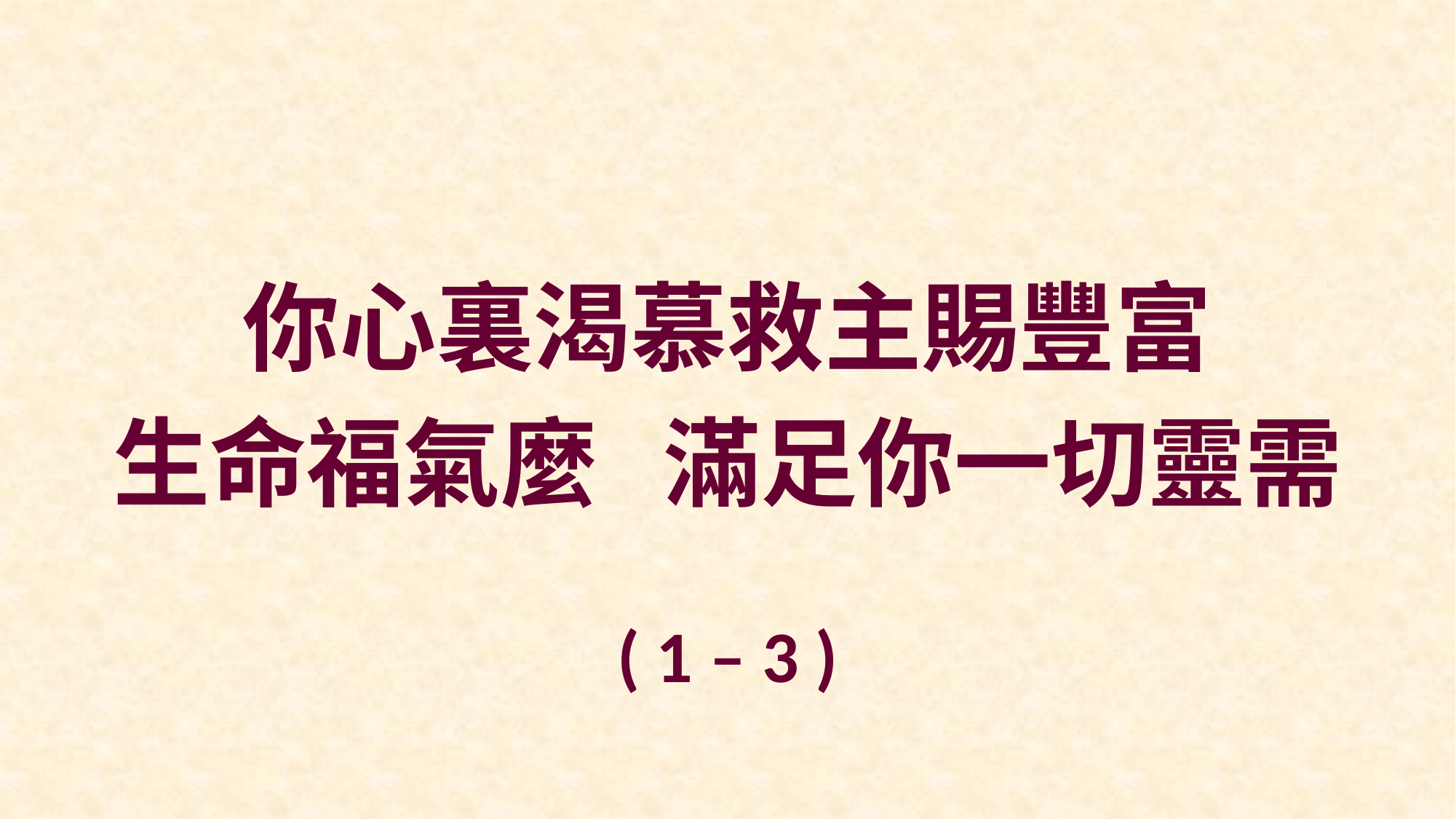

你心裏渴慕救主賜豐富
生命福氣麼   滿足你一切靈需
( 1 – 3 )